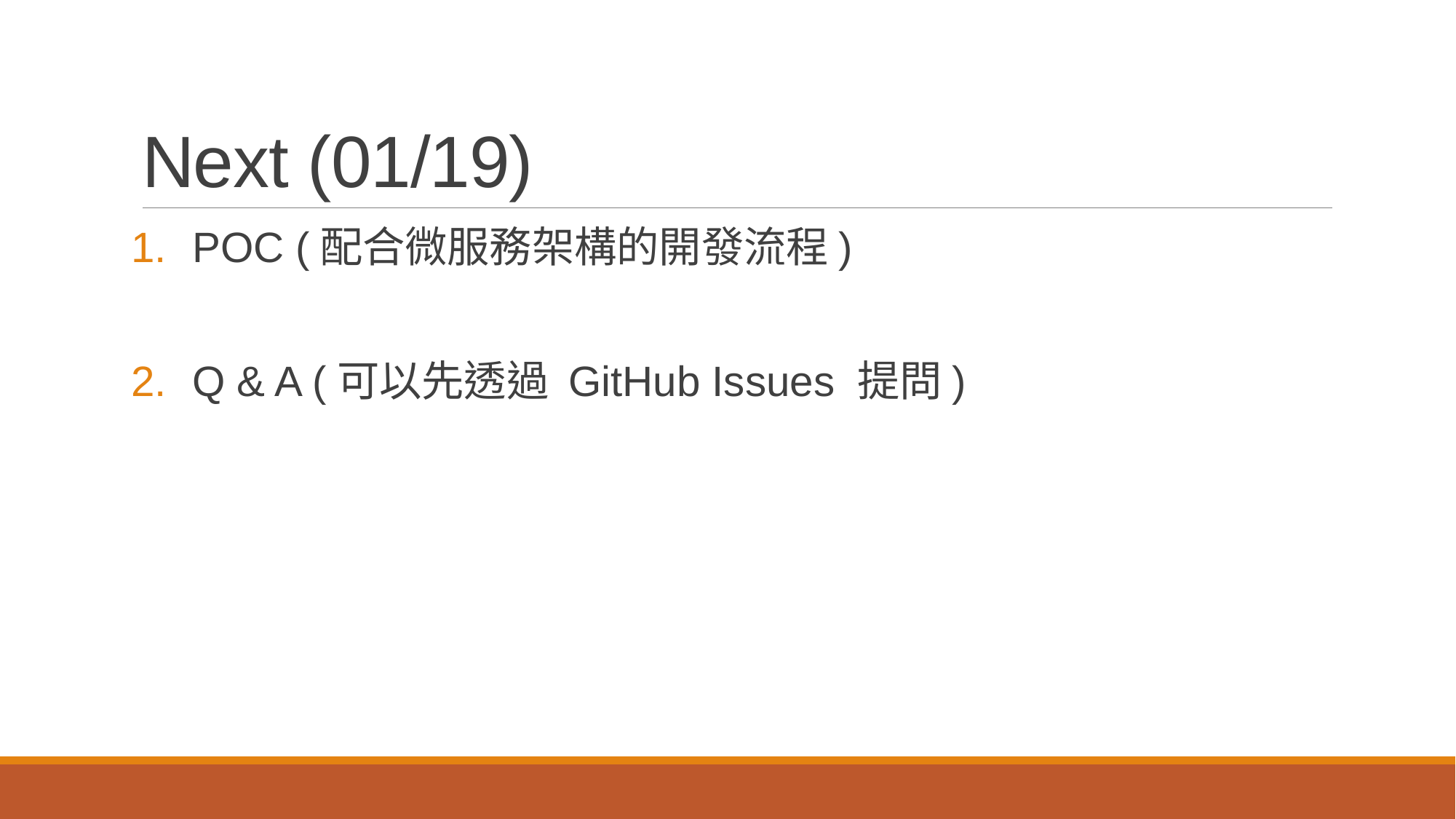

# Next (01/19)
POC (配合微服務架構的開發流程)

Q & A (可以先透過 GitHub Issues 提問)